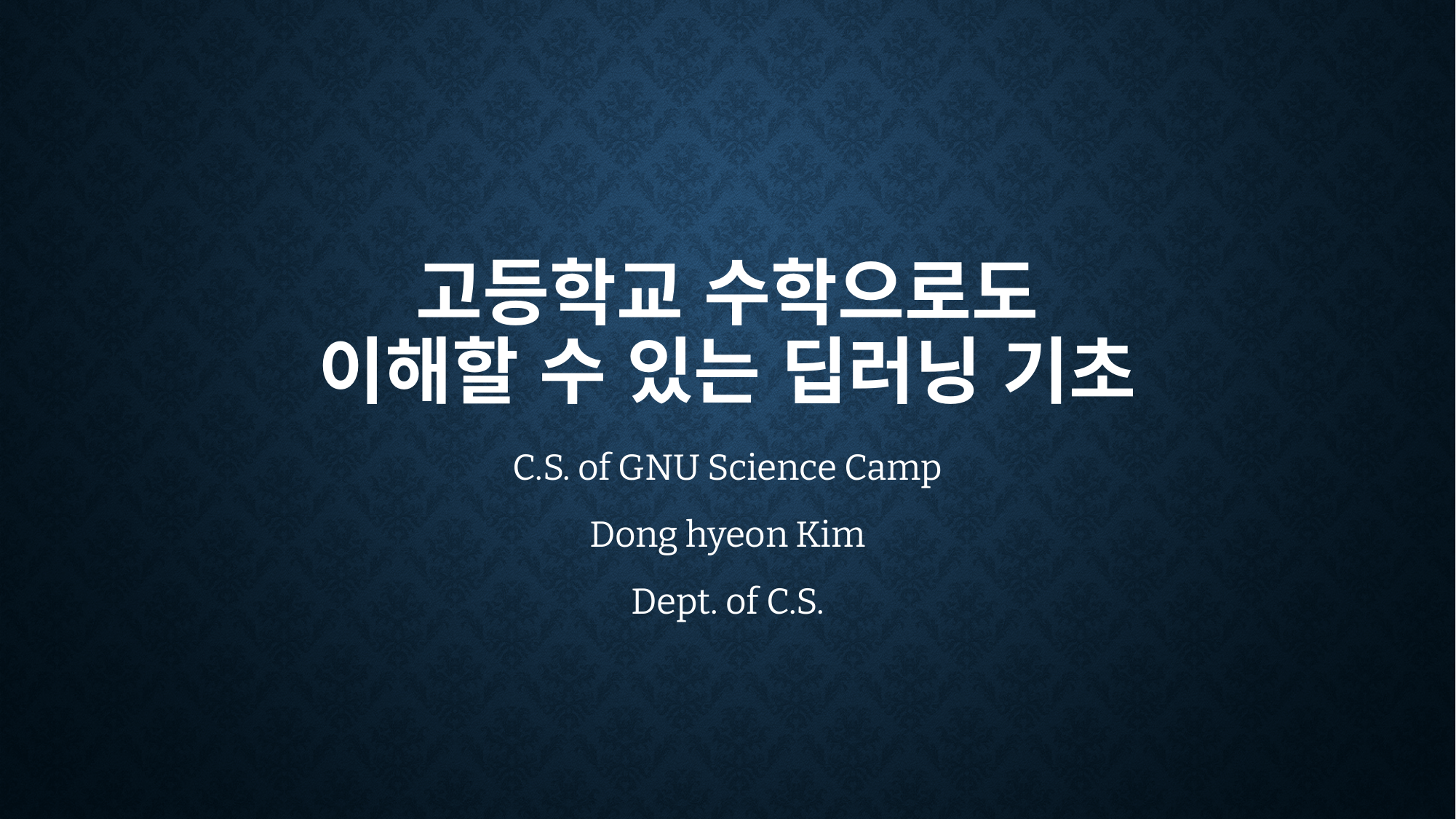

# 고등학교 수학으로도 이해할 수 있는 딥러닝 기초
C.S. of GNU Science Camp
Dong hyeon Kim
Dept. of C.S.